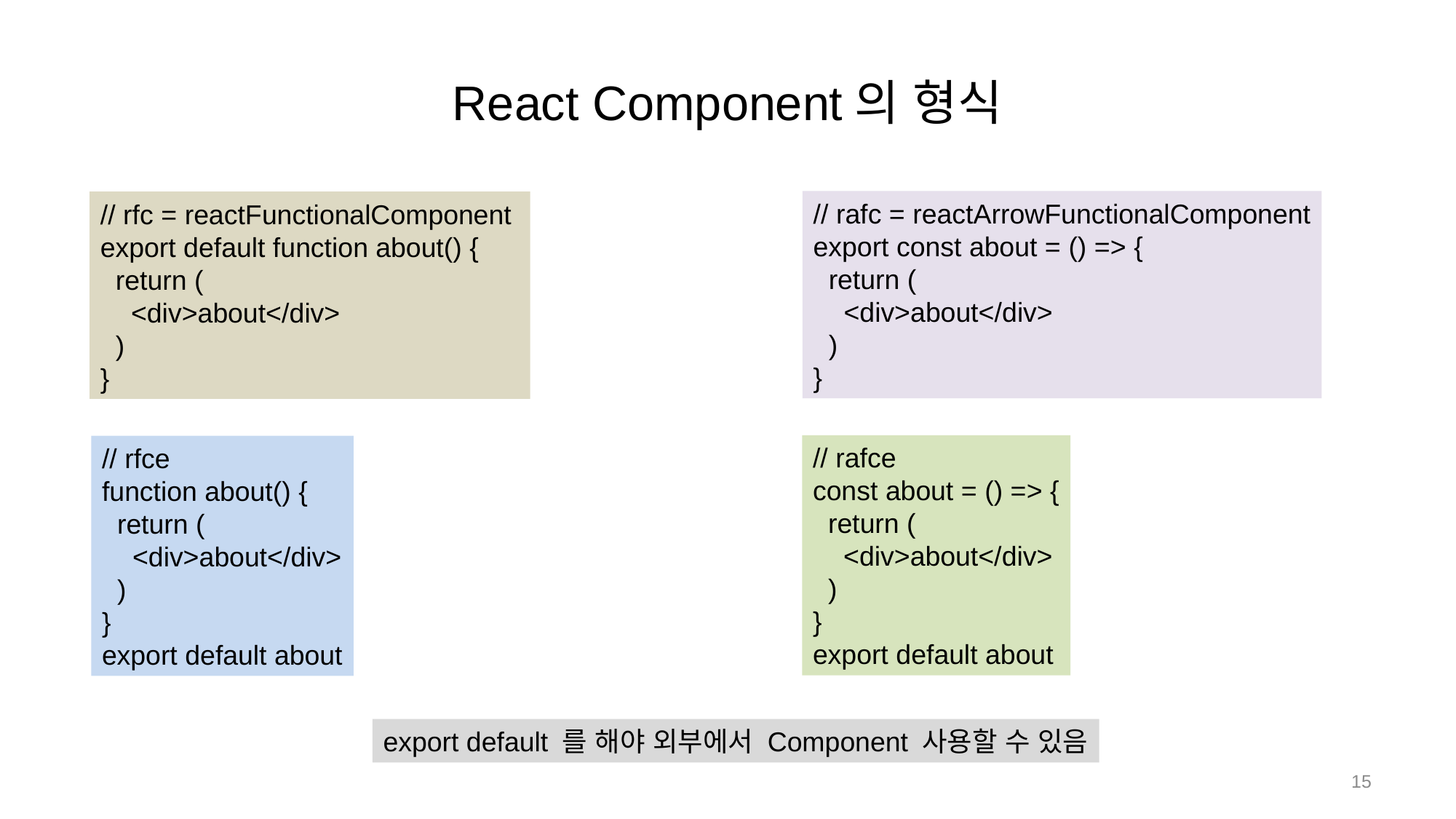

# React Component의 형식

// rafc = reactArrowFunctionalComponent
export const about = () => {
  return (
    <div>about</div>
  )
}
// rfc = reactFunctionalComponent
export default function about() {
  return (
    <div>about</div>
  )
}
// rafce
const about = () => {
  return (
    <div>about</div>
  )
}
export default about
// rfce
function about() {
  return (
    <div>about</div>
  )
}
export default about
export default 를 해야 외부에서 Component 사용할 수 있음
15